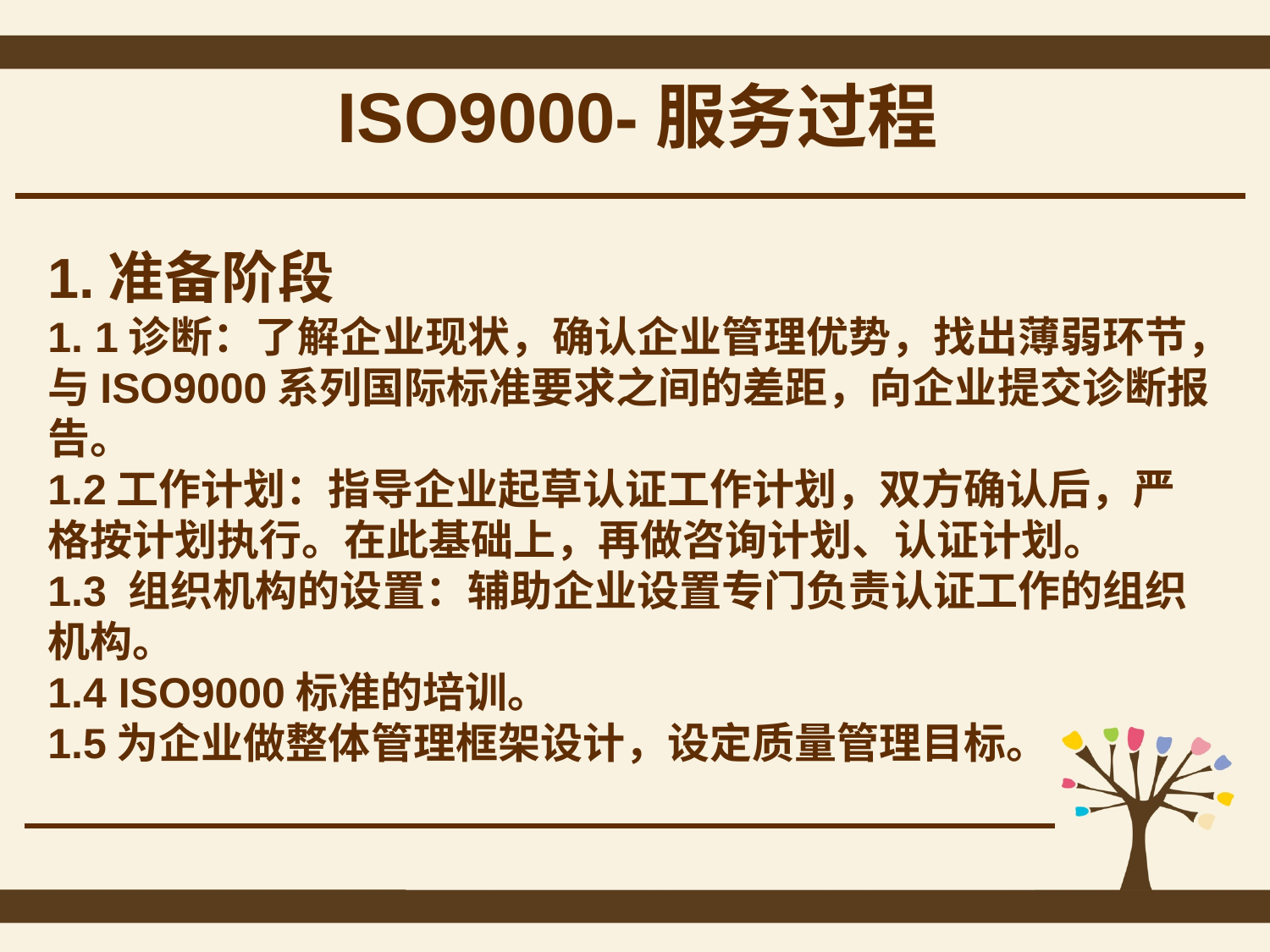

ISO9000-服务过程
1.准备阶段
1. 1诊断：了解企业现状，确认企业管理优势，找出薄弱环节，与ISO9000系列国际标准要求之间的差距，向企业提交诊断报告。
1.2工作计划：指导企业起草认证工作计划，双方确认后，严格按计划执行。在此基础上，再做咨询计划、认证计划。
1.3 组织机构的设置：辅助企业设置专门负责认证工作的组织机构。
1.4 ISO9000标准的培训。
1.5为企业做整体管理框架设计，设定质量管理目标。